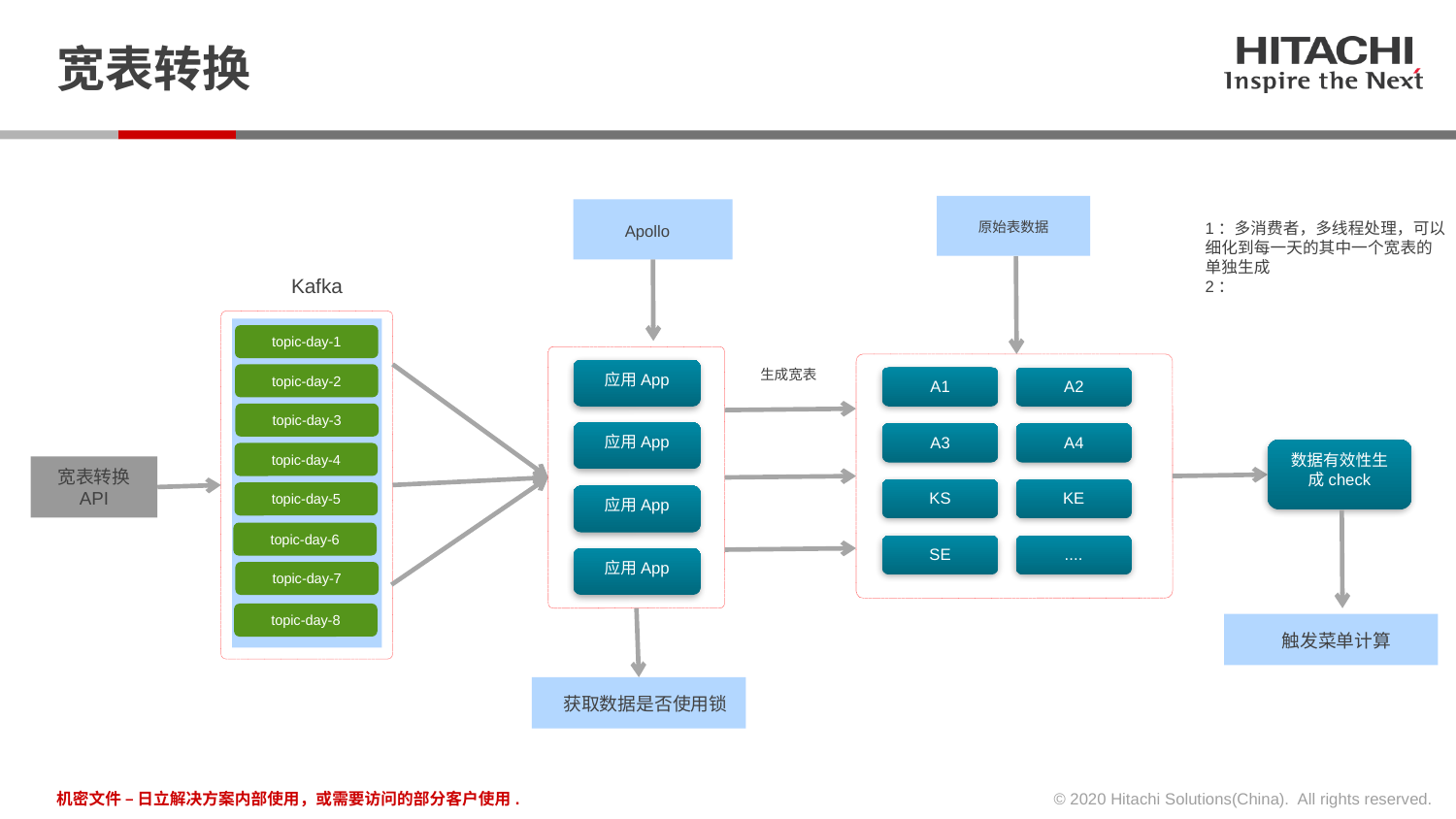

# 宽表转换

原始表数据

Apollo
1：多消费者，多线程处理，可以
细化到每一天的其中一个宽表的
单独生成
2：
Kafka

topic-day-1

生成宽表
应用App
topic-day-2
A1
A2
topic-day-3
应用App
A3
A4
数据有效性生成check
topic-day-4
宽表转换
API
KS
KE
topic-day-5
应用App
topic-day-6
SE
....
应用App
topic-day-7
topic-day-8

触发菜单计算

获取数据是否使用锁